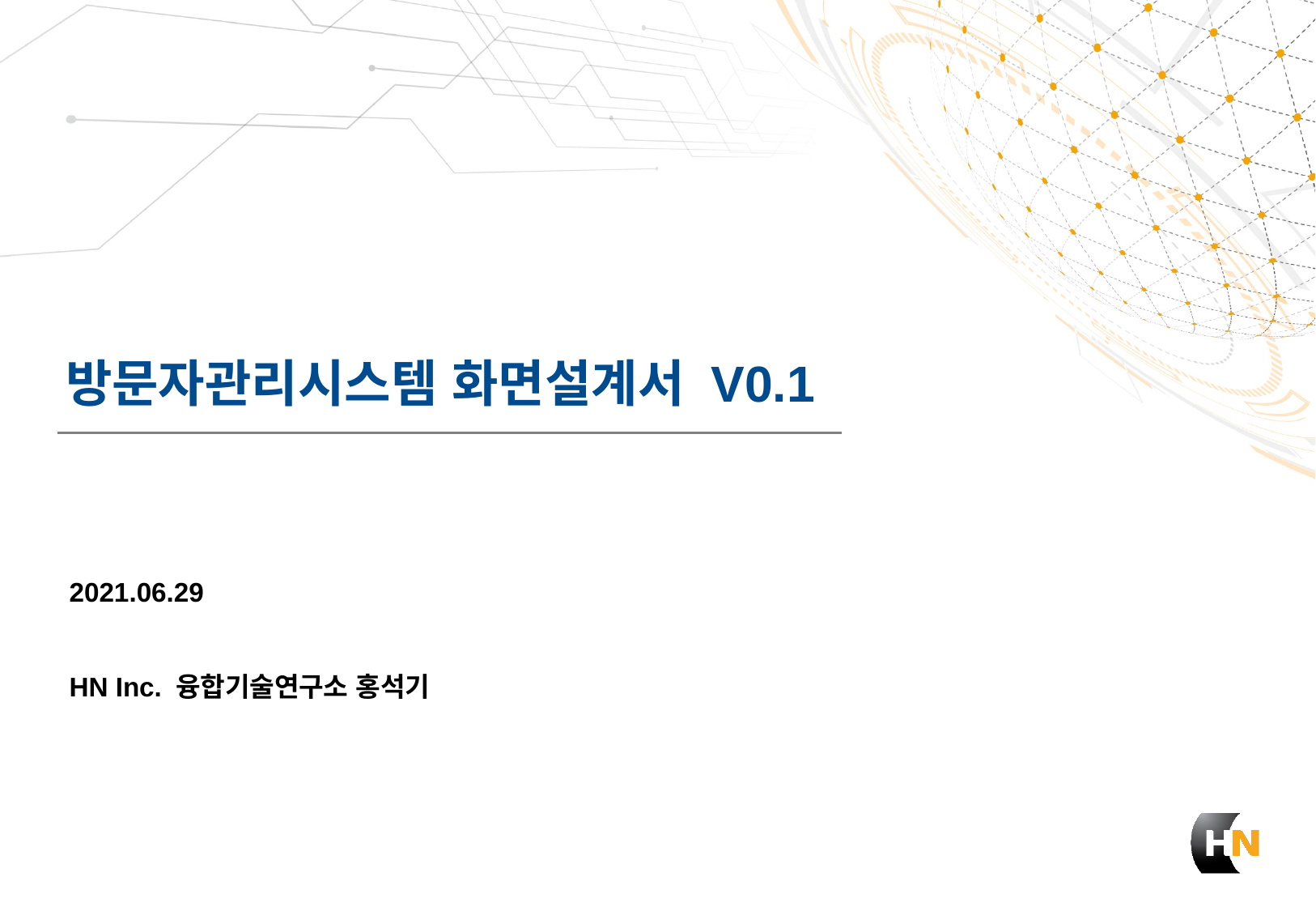

# 방문자관리시스템 화면설계서 V0.1

2021.06.29

HN Inc. 융합기술연구소 홍석기